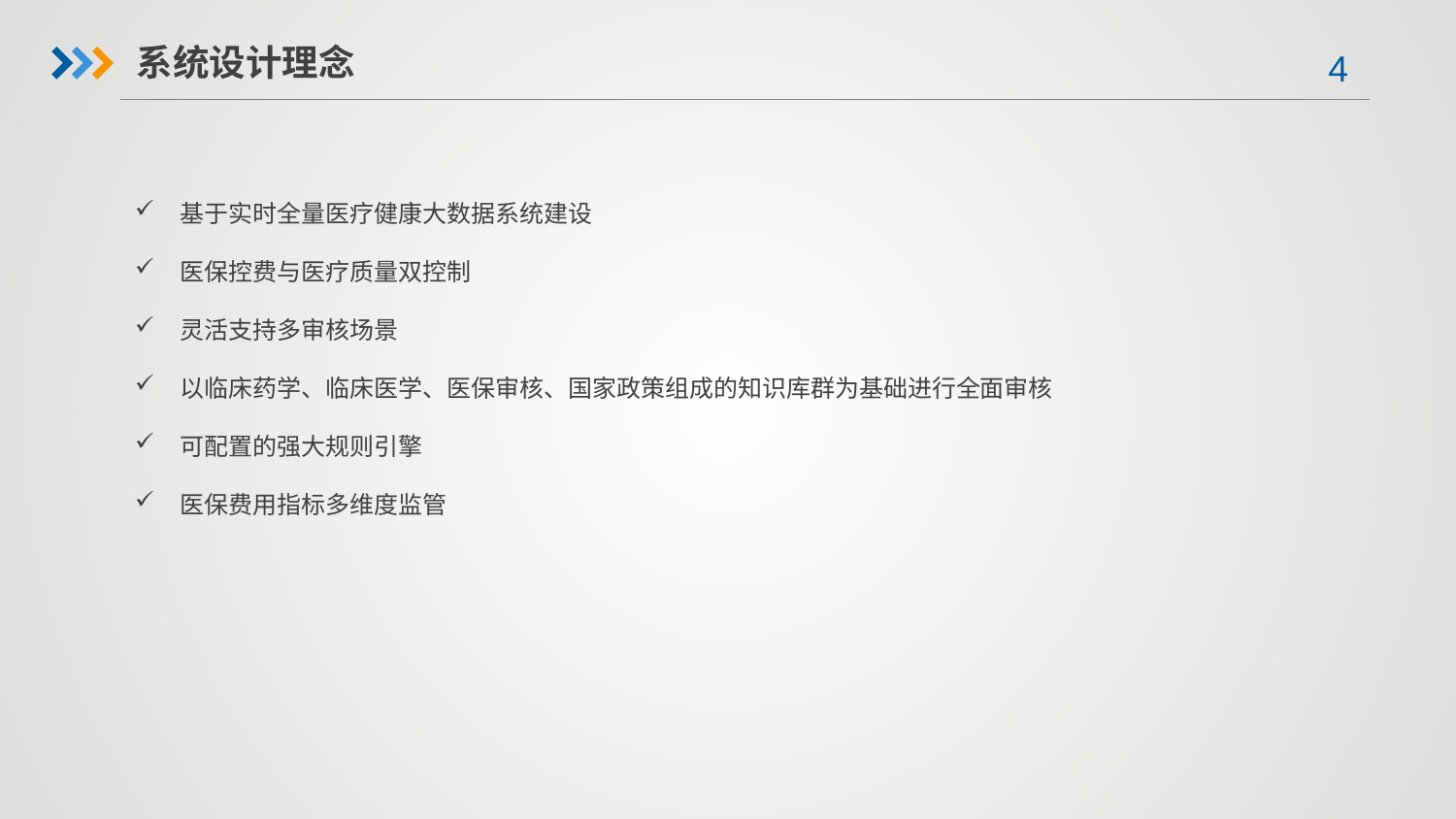

系统设计理念
基于实时全量医疗健康大数据系统建设

医保控费与医疗质量双控制

灵活支持多审核场景

以临床药学、临床医学、医保审核、国家政策组成的知识库群为基础进行全面审核

可配置的强大规则引擎

医保费用指标多维度监管